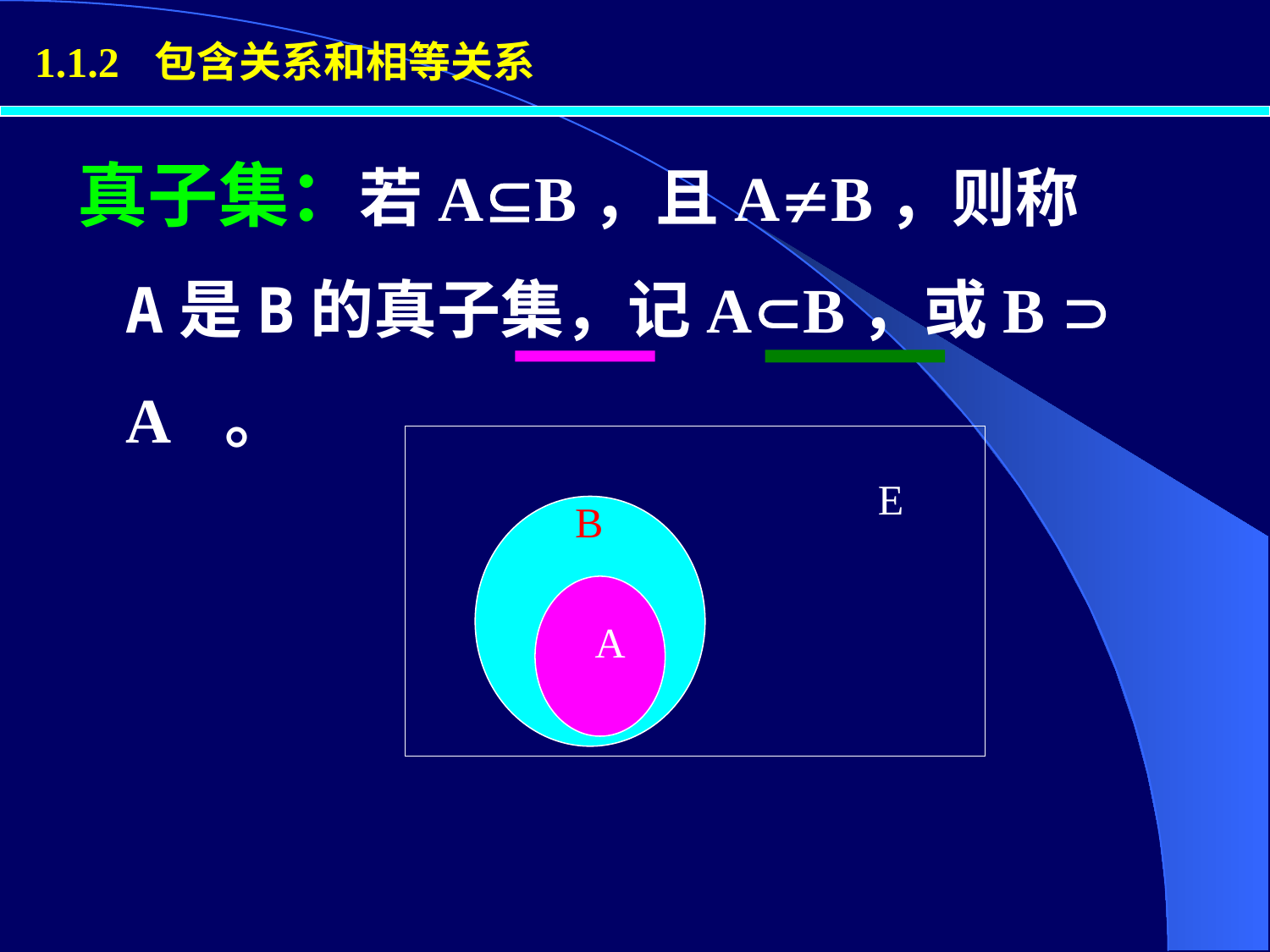

1.1.2 包含关系和相等关系

真子集：若A⊆B，且A≠B，则称A是B的真子集，记A⊂B，或B ⊃ A 。

E
B

A